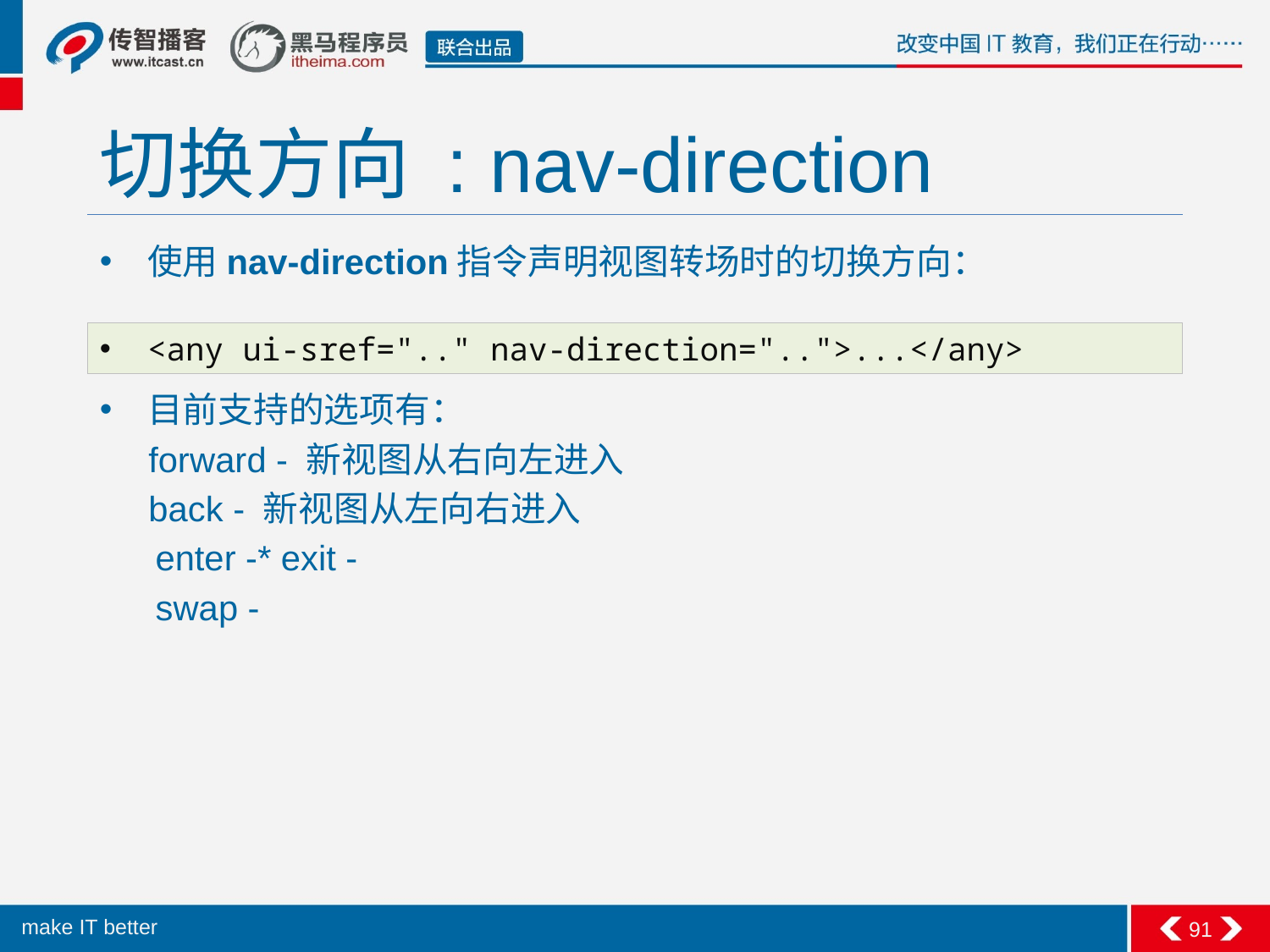

# 切换方向 : nav-direction
使用nav-direction指令声明视图转场时的切换方向：

目前支持的选项有：
     forward - 新视图从右向左进入
     back - 新视图从左向右进入
enter -* exit -
swap -

<any ui-sref=".." nav-direction="..">...</any>
91

make IT better